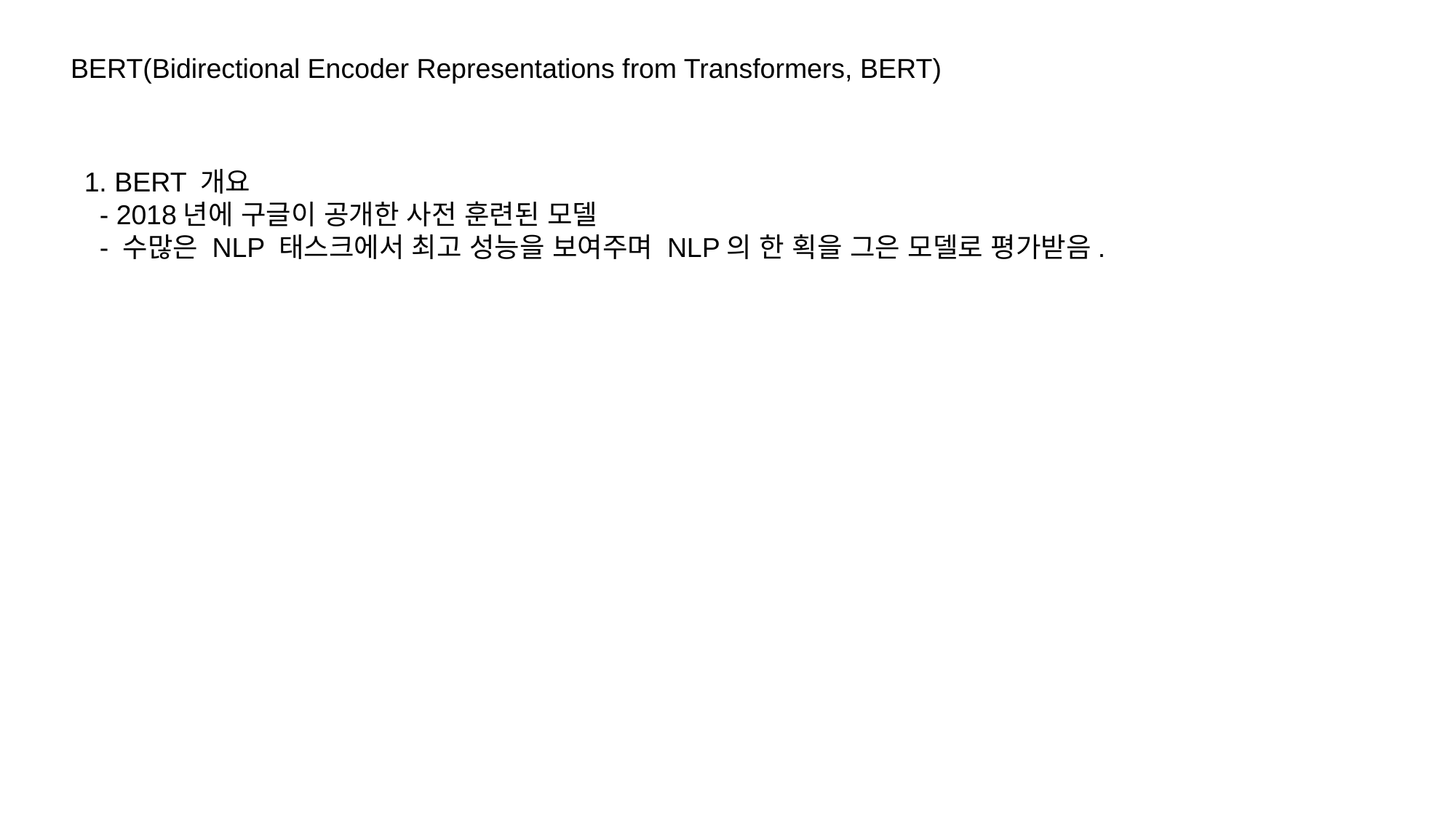

BERT(Bidirectional Encoder Representations from Transformers, BERT)
1. BERT 개요
  - 2018년에 구글이 공개한 사전 훈련된 모델
  - 수많은 NLP 태스크에서 최고 성능을 보여주며 NLP의 한 획을 그은 모델로 평가받음.